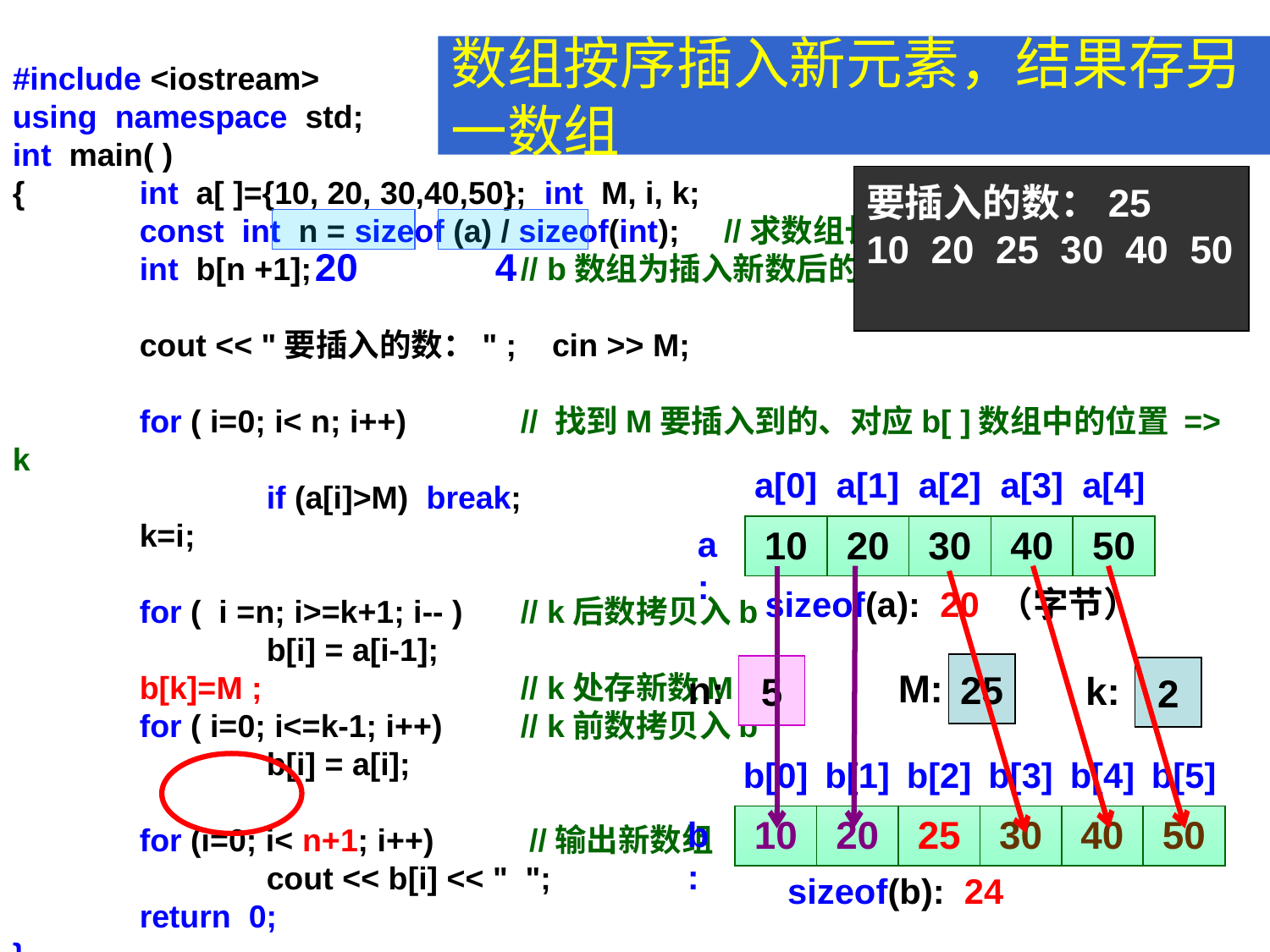

# 数组按序插入新元素，结果存另一数组
#include <iostream>
using  namespace  std;
int  main( )
{	int  a[ ]={10, 20, 30,40,50};  int  M, i, k;
	const  int  n = sizeof (a) / sizeof(int);     //求数组长度
	int  b[n +1];            	// b数组为插入新数后的数组

	cout << "要插入的数：" ;    cin >> M;

	for ( i=0; i< n; i++)	// 找到M要插入到的、对应b[ ]数组中的位置 => k
		if (a[i]>M)  break;
	k=i;

	for (  i =n; i>=k+1; i-- )	// k后数拷贝入b
		b[i] = a[i-1];
	b[k]=M ;			// k处存新数M
	for ( i=0; i<=k-1; i++)	// k前数拷贝入b
		b[i] = a[i];

	for (i=0; i< n+1; i++)	 //输出新数组
		cout << b[i] << "  ";
	return  0;
}
要插入的数：_

要插入的数：25

要插入的数：25
10  20  25  30  40  50

20
4
| a[0] | a[1] | a[2] | a[3] | a[4] |
| --- | --- | --- | --- | --- |
| 10 | 20 | 30 | 40 | 50 |
a:
sizeof(a):  20 （字节）
25
5
M:
2
n:
k:
| b[0] | b[1] | b[2] | b[3] | b[4] | b[5] |
| --- | --- | --- | --- | --- | --- |
|  |  |  |  |  |  |
|  |  |  |  |  |  |
| --- | --- | --- | --- | --- | --- |
|  |  |  | 30 | 40 | 50 |
|  |  |  |  |  |  |
| --- | --- | --- | --- | --- | --- |
|  |  | 25 | 30 | 40 | 50 |
|  |  |  |  |  |  |
| --- | --- | --- | --- | --- | --- |
| 10 | 20 | 25 | 30 | 40 | 50 |

b:
sizeof(b):  24